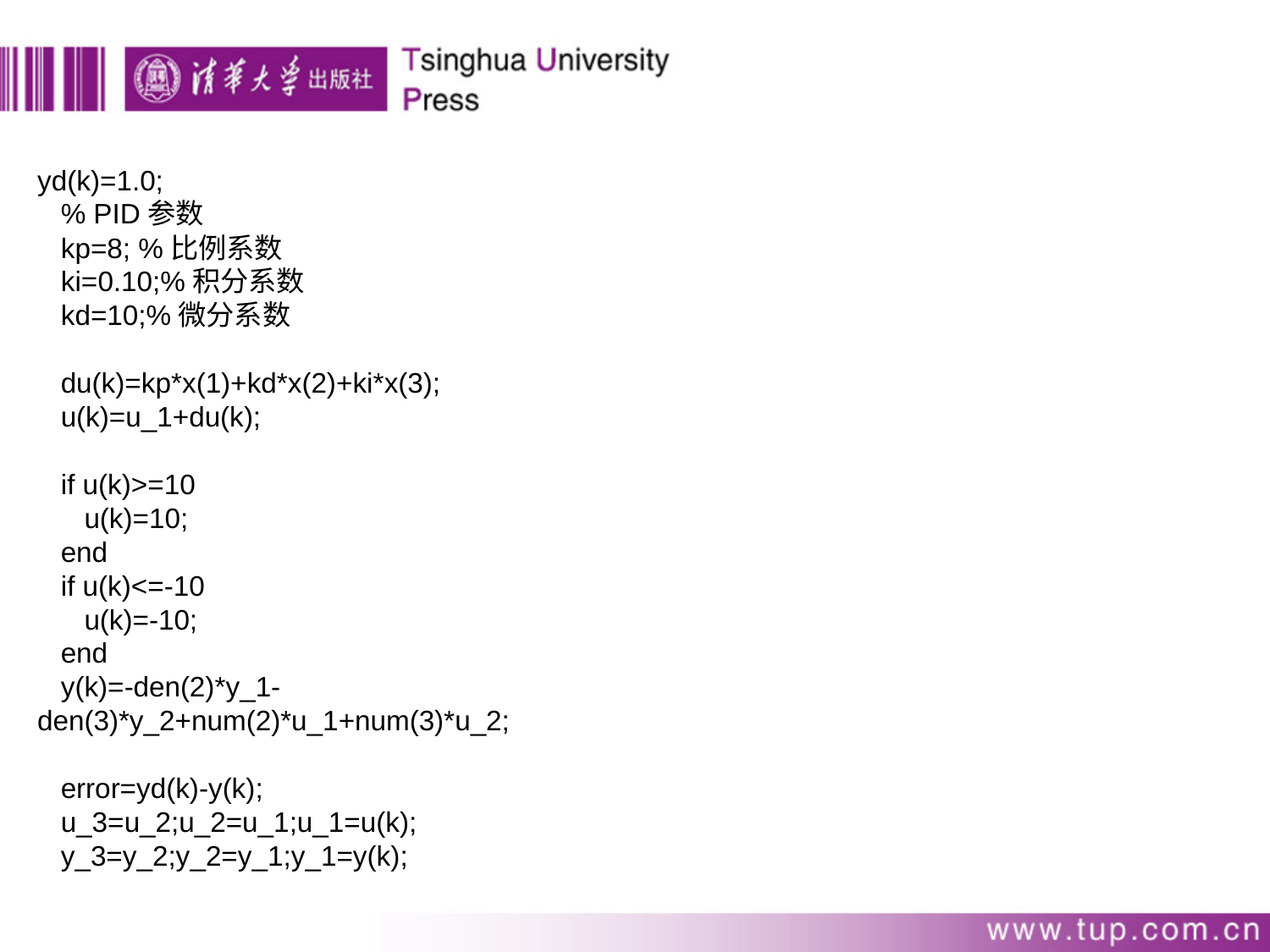

yd(k)=1.0;
   % PID参数
   kp=8; %比例系数
   ki=0.10;%积分系数
   kd=10;%微分系数

   du(k)=kp*x(1)+kd*x(2)+ki*x(3);
   u(k)=u_1+du(k);

   if u(k)>=10
      u(k)=10;
   end
   if u(k)<=-10
      u(k)=-10;
   end
   y(k)=-den(2)*y_1-den(3)*y_2+num(2)*u_1+num(3)*u_2;

   error=yd(k)-y(k);
   u_3=u_2;u_2=u_1;u_1=u(k);
   y_3=y_2;y_2=y_1;y_1=y(k);